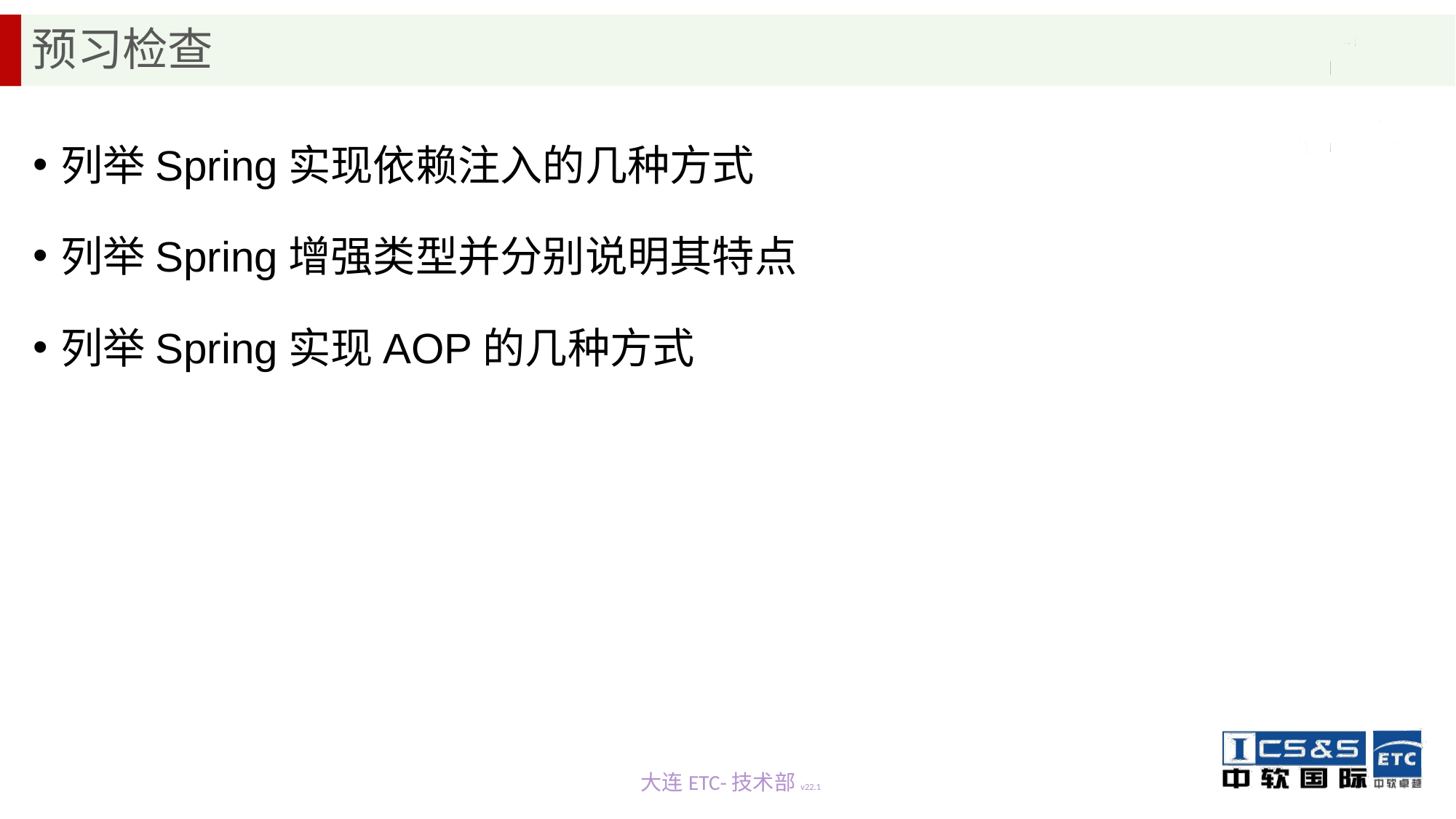

# 预习检查
列举Spring实现依赖注入的几种方式
列举Spring增强类型并分别说明其特点
列举Spring实现AOP的几种方式